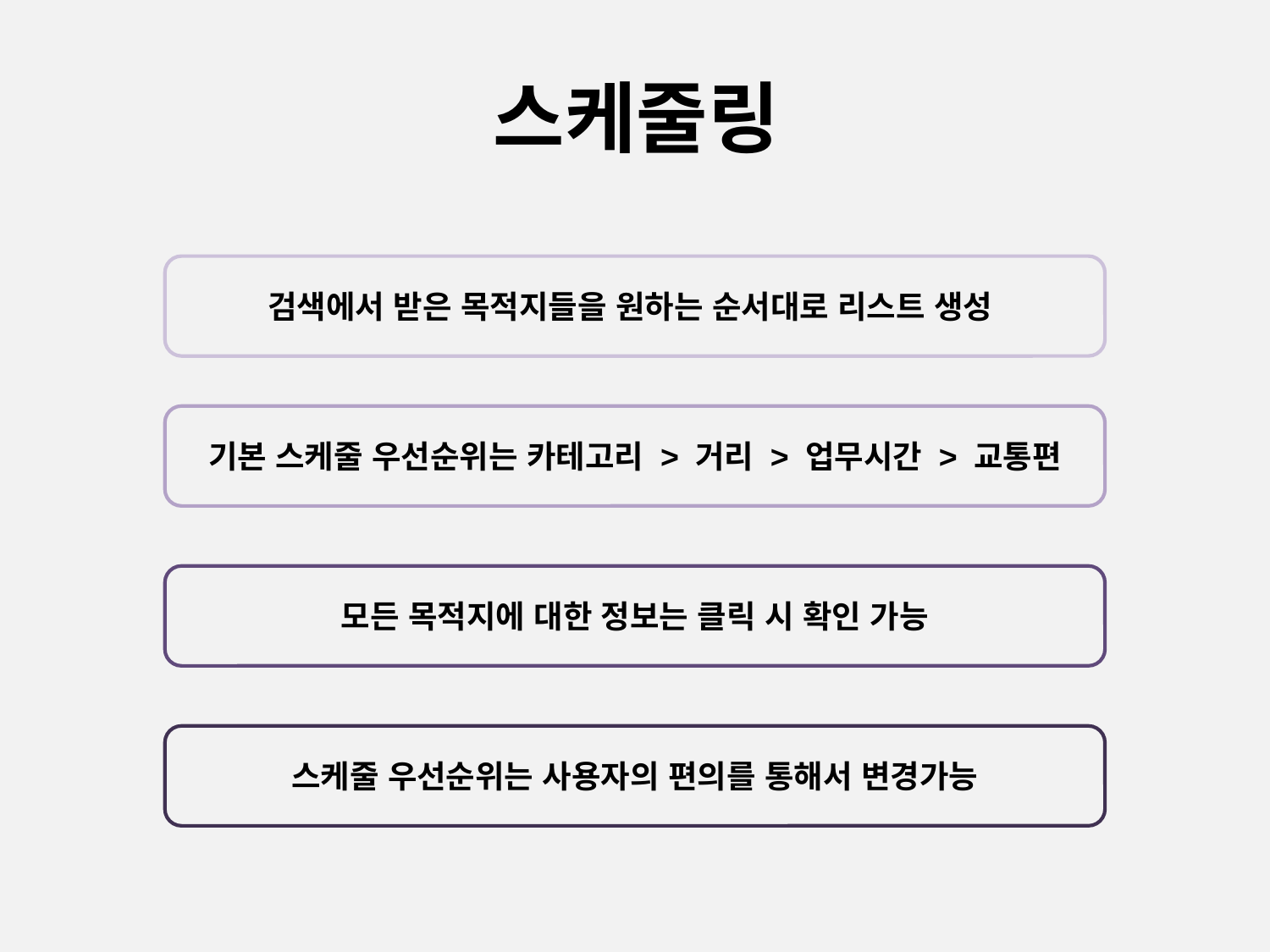

# 스케줄링
검색에서 받은 목적지들을 원하는 순서대로 리스트 생성
기본 스케줄 우선순위는 카테고리 > 거리 > 업무시간 > 교통편
모든 목적지에 대한 정보는 클릭 시 확인 가능
스케줄 우선순위는 사용자의 편의를 통해서 변경가능